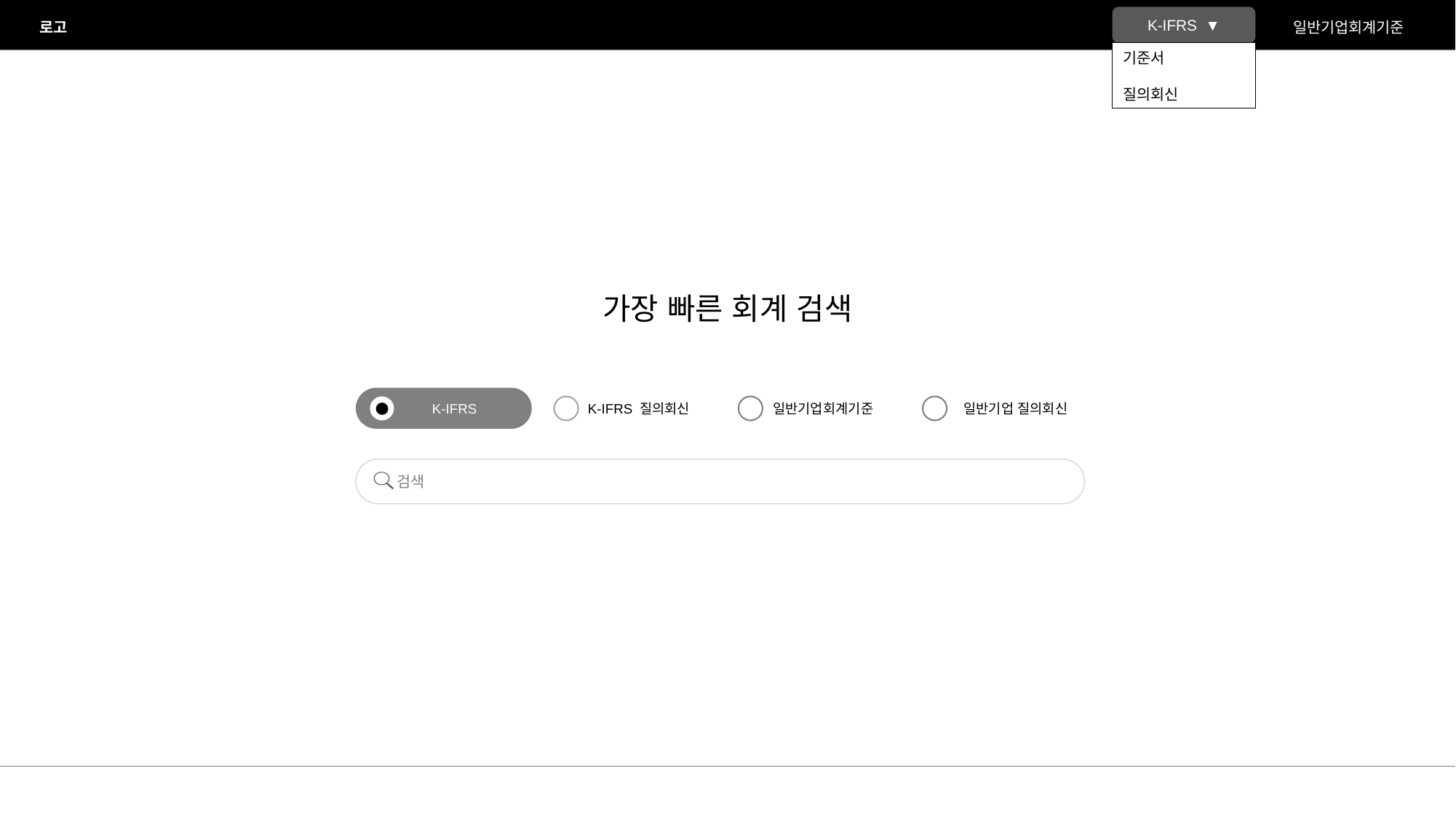

로고
K-IFRS
일반기업회계기준
K-IFRS  ▼
기준서

질의회신
가장 빠른 회계 검색
K-IFRS

K-IFRS 질의회신

일반기업회계기준

일반기업 질의회신

검색